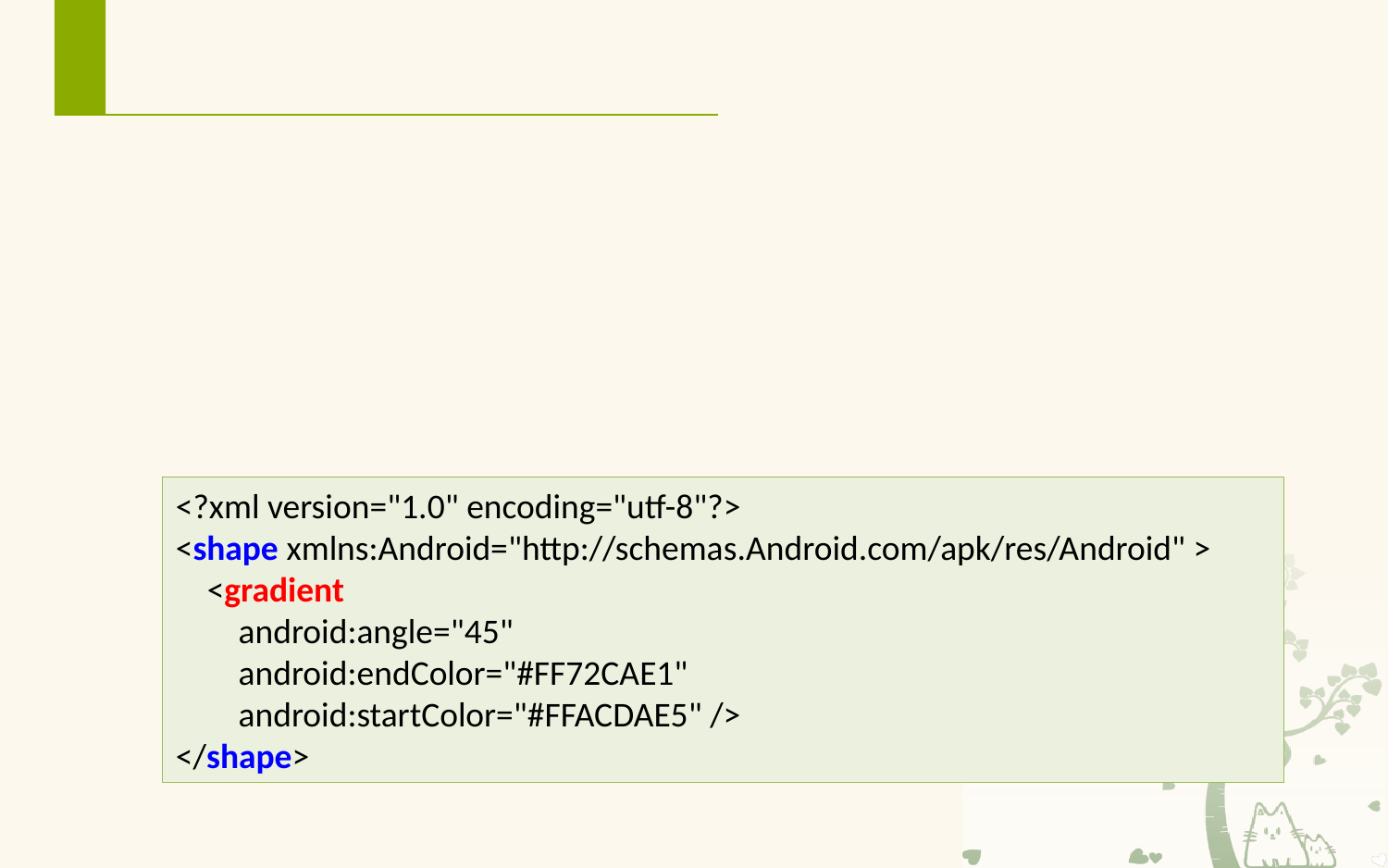

# 登录布局和背景优化
实现步骤：
（1）创建新项目：项目名称LoginBDemo
（2）渐变背景
首先在最外层的布局文件的LinearLayout中增加background属性：
android:background = "@drawable/background_login"。然后在drawable下新建资源文件background_login.xml
<?xml version="1.0" encoding="utf-8"?>
<shape xmlns:Android="http://schemas.Android.com/apk/res/Android" >
    <gradient
        android:angle="45"
        android:endColor="#FF72CAE1"
        android:startColor="#FFACDAE5" />
</shape>